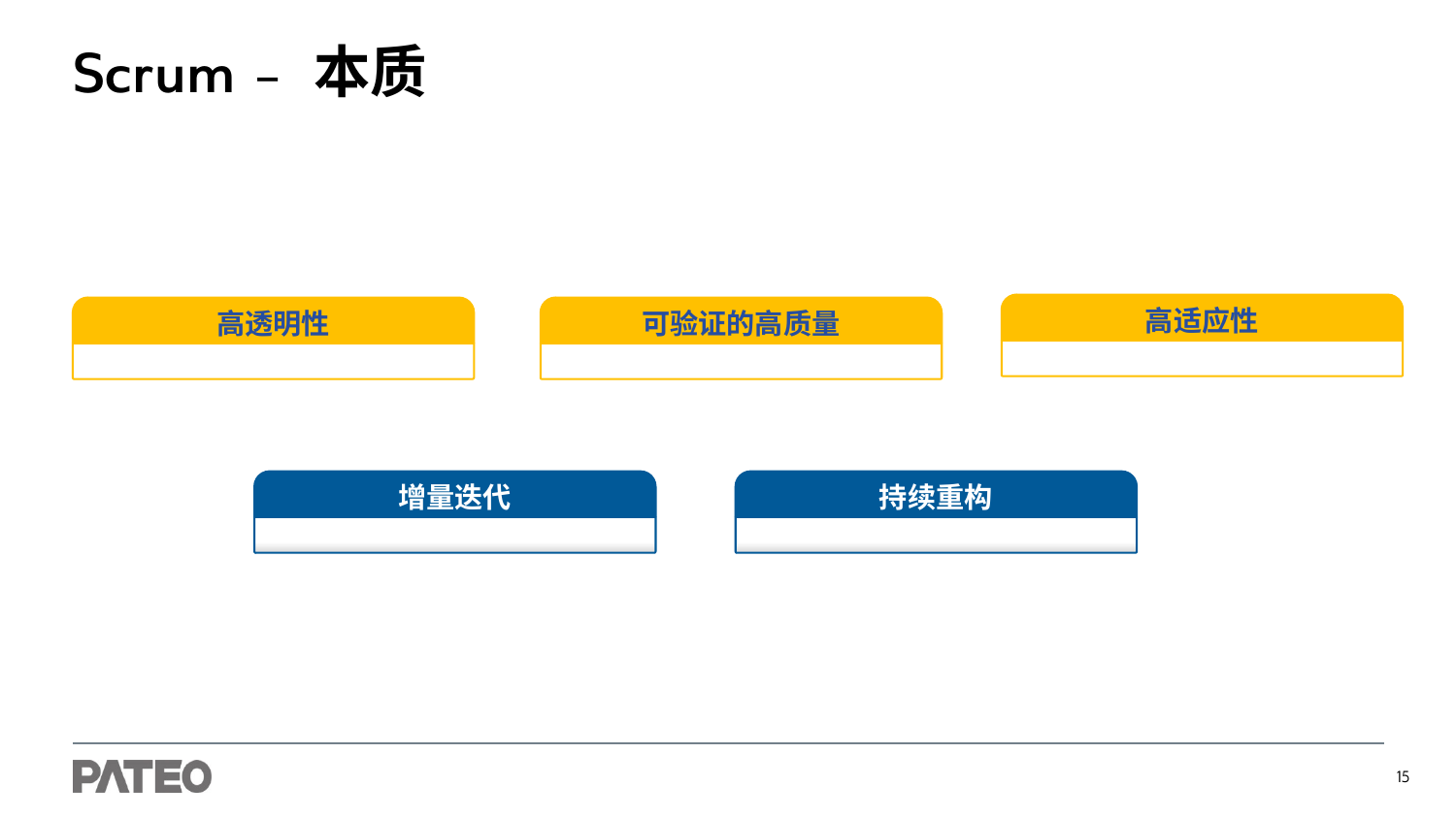

# Scrum – 本质
高适应性
高透明性
可验证的高质量

增量迭代
持续重构